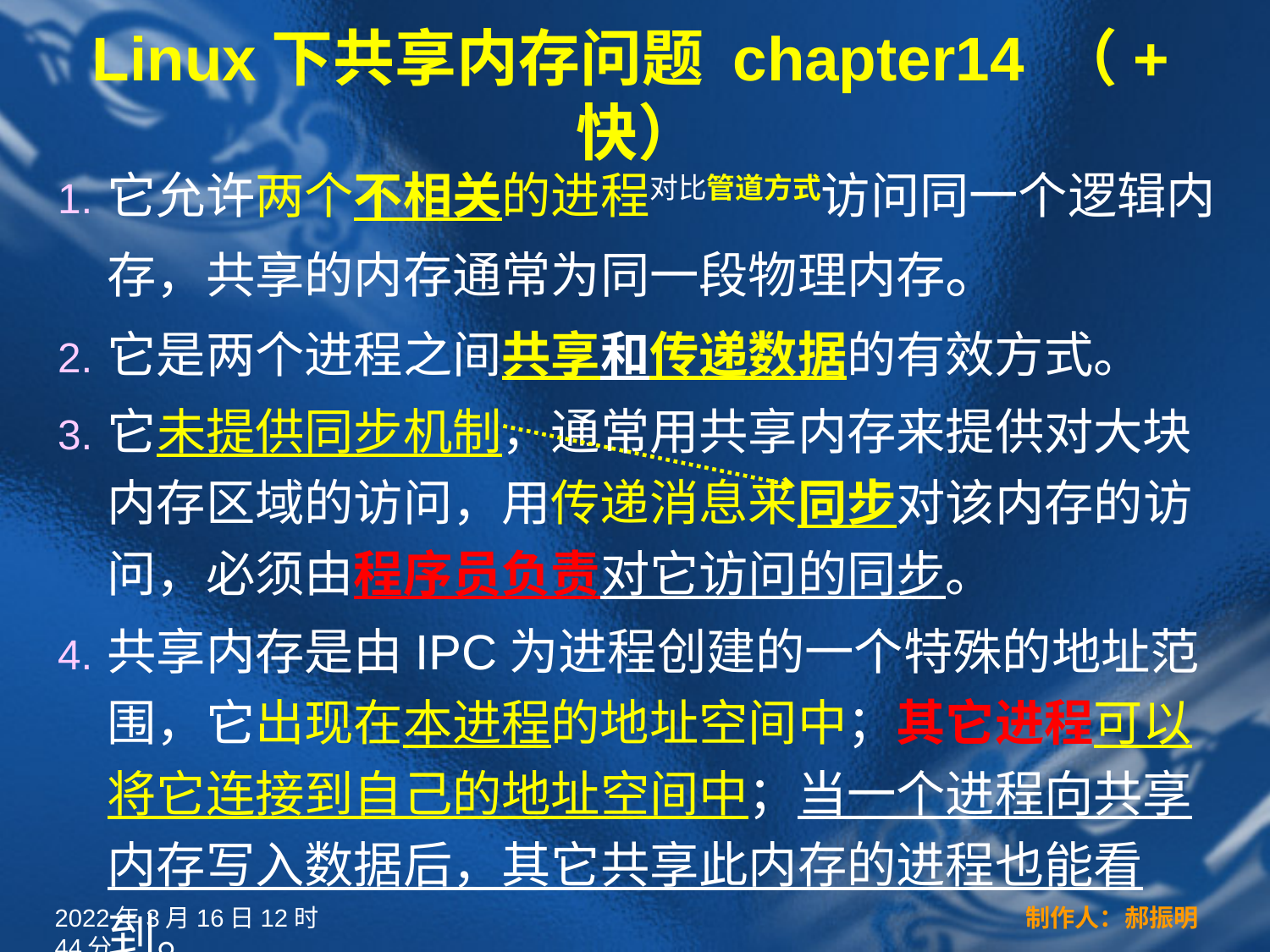

# Linux下共享内存问题 chapter14 （+快）
它允许两个不相关的进程对比管道方式访问同一个逻辑内存，共享的内存通常为同一段物理内存。
它是两个进程之间共享和传递数据的有效方式。
它未提供同步机制，通常用共享内存来提供对大块内存区域的访问，用传递消息来同步对该内存的访问，必须由程序员负责对它访问的同步。
共享内存是由IPC为进程创建的一个特殊的地址范围，它出现在本进程的地址空间中；其它进程可以将它连接到自己的地址空间中；当一个进程向共享内存写入数据后，其它共享此内存的进程也能看到。
2022年3月16日12时44分
制作人：郝振明